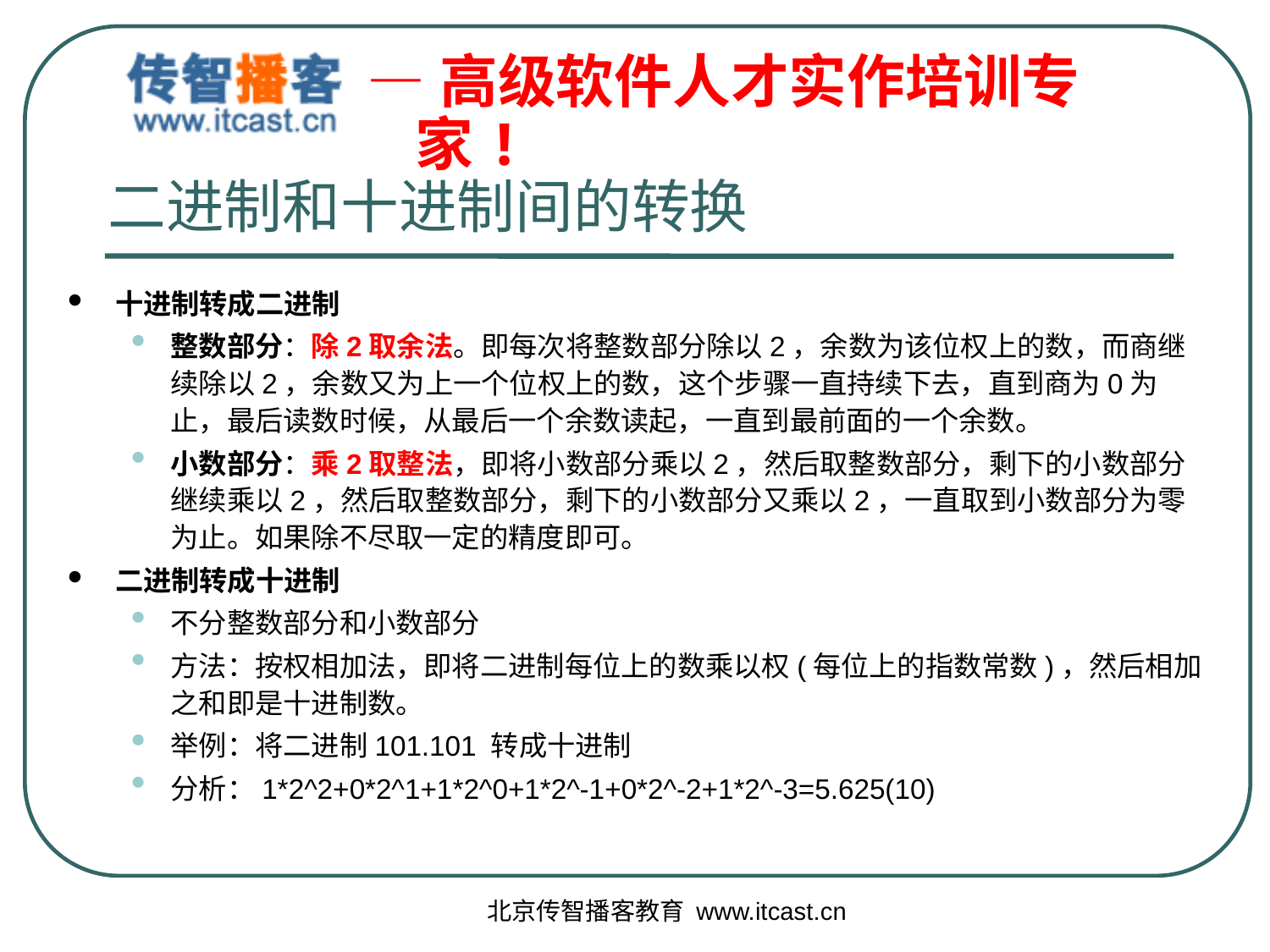

# 二进制和十进制间的转换
十进制转成二进制
整数部分：除2取余法。即每次将整数部分除以2，余数为该位权上的数，而商继续除以2，余数又为上一个位权上的数，这个步骤一直持续下去，直到商为0为止，最后读数时候，从最后一个余数读起，一直到最前面的一个余数。
小数部分：乘2取整法，即将小数部分乘以2，然后取整数部分，剩下的小数部分继续乘以2，然后取整数部分，剩下的小数部分又乘以2，一直取到小数部分为零为止。如果除不尽取一定的精度即可。
二进制转成十进制
不分整数部分和小数部分
方法：按权相加法，即将二进制每位上的数乘以权(每位上的指数常数)，然后相加之和即是十进制数。
举例：将二进制101.101 转成十进制
分析：1*2^2+0*2^1+1*2^0+1*2^-1+0*2^-2+1*2^-3=5.625(10)